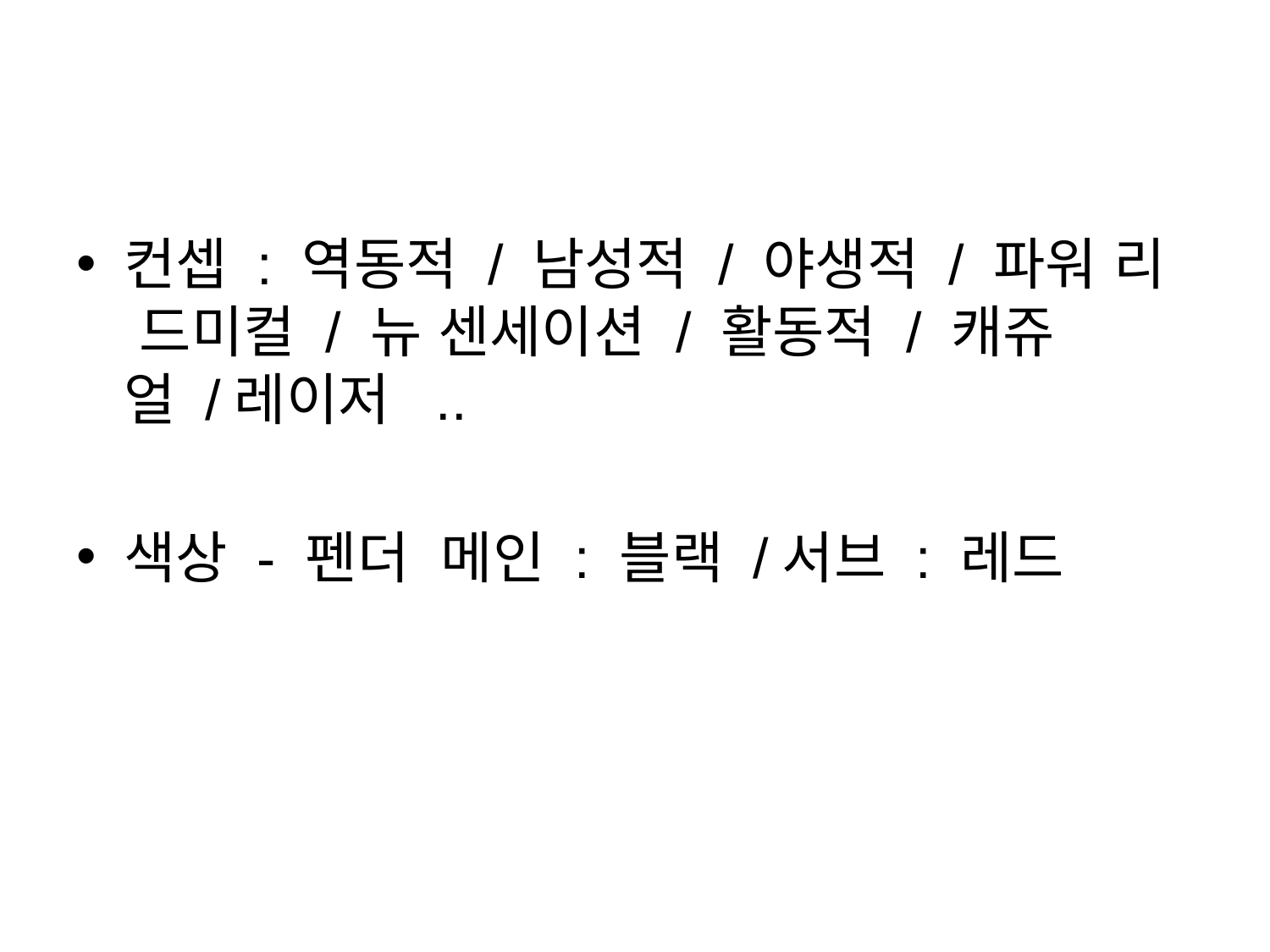

#
컨셉 : 역동적 / 남성적 / 야생적 / 파워 리   드미컬 / 뉴 센세이션 / 활동적 / 캐쥬얼 /레이저  ..

색상 - 펜더  메인 : 블랙 /서브 : 레드